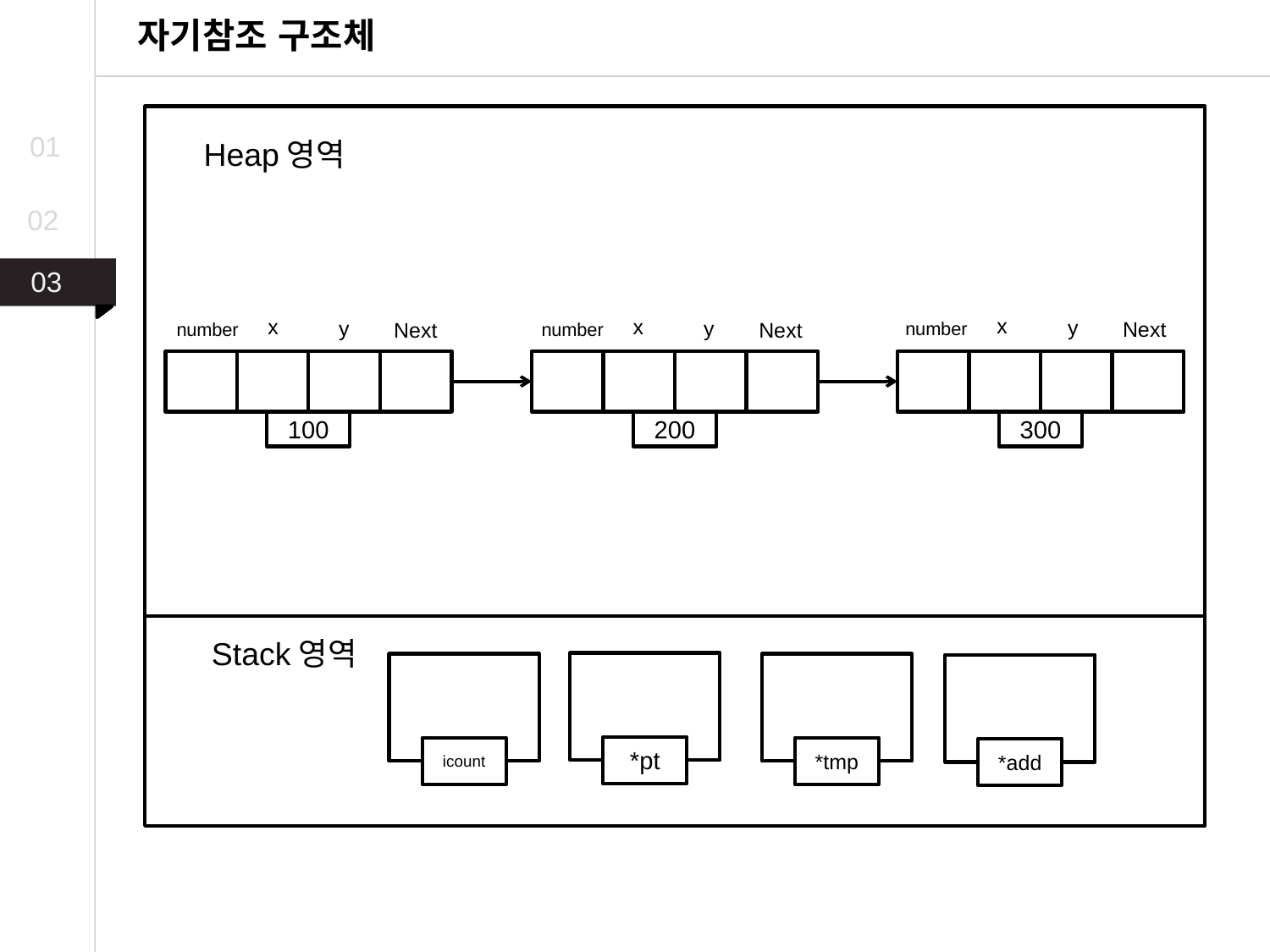

자기참조 구조체

01
Heap영역
02
03

03
02

x
y
Next
number

300
x
y
Next
number

100
x
y
Next
number

200

Stack영역

*pt
icount
*tmp
*add